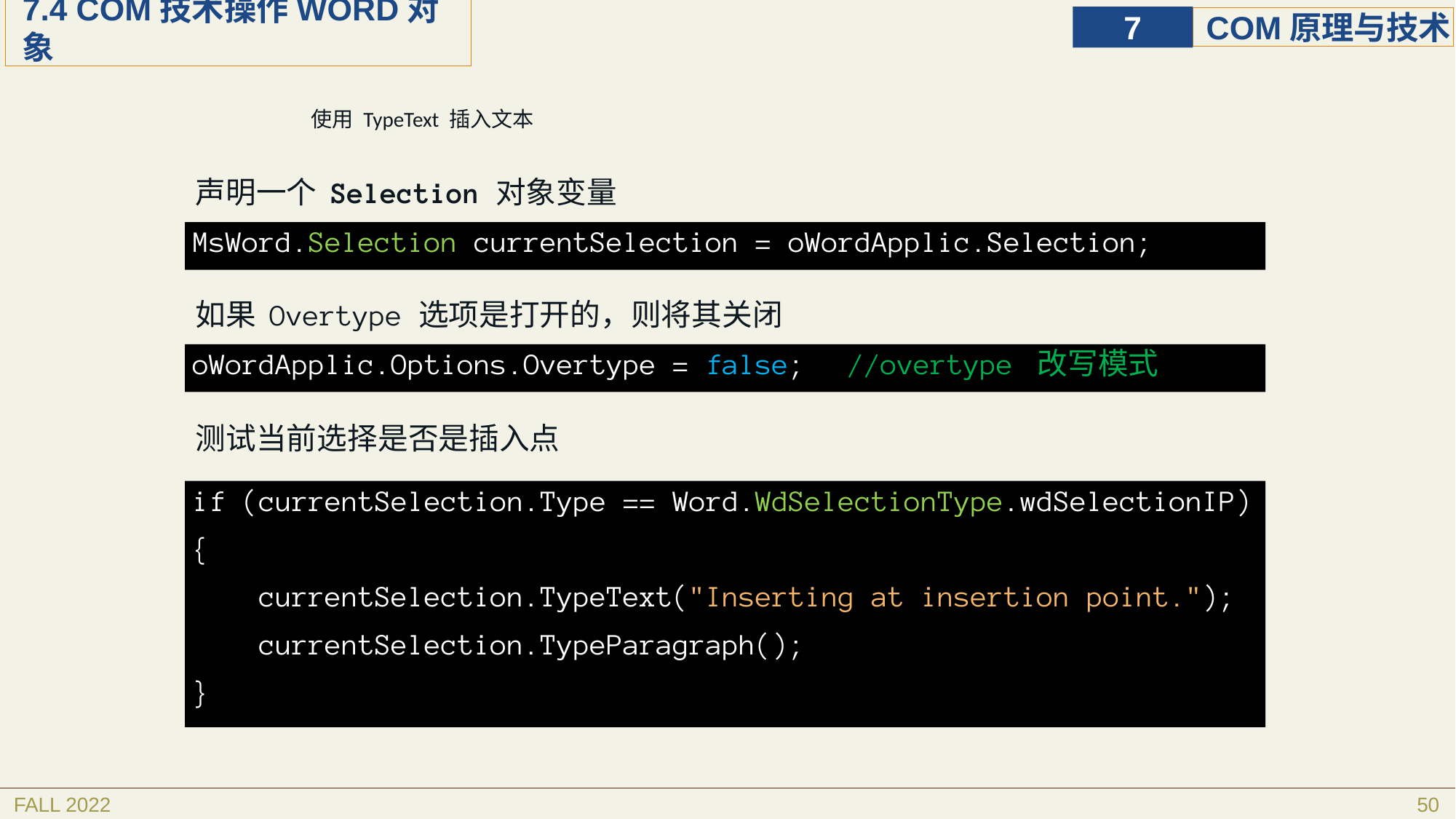

使用 TypeText 插入文本
声明一个 Selection 对象变量
MsWord.Selection currentSelection = oWordApplic.Selection;
如果 Overtype 选项是打开的，则将其关闭
oWordApplic.Options.Overtype = false;	//overtype 改写模式
测试当前选择是否是插入点
if (currentSelection.Type == Word.WdSelectionType.wdSelectionIP)
{
    currentSelection.TypeText("Inserting at insertion point.");
    currentSelection.TypeParagraph();
}